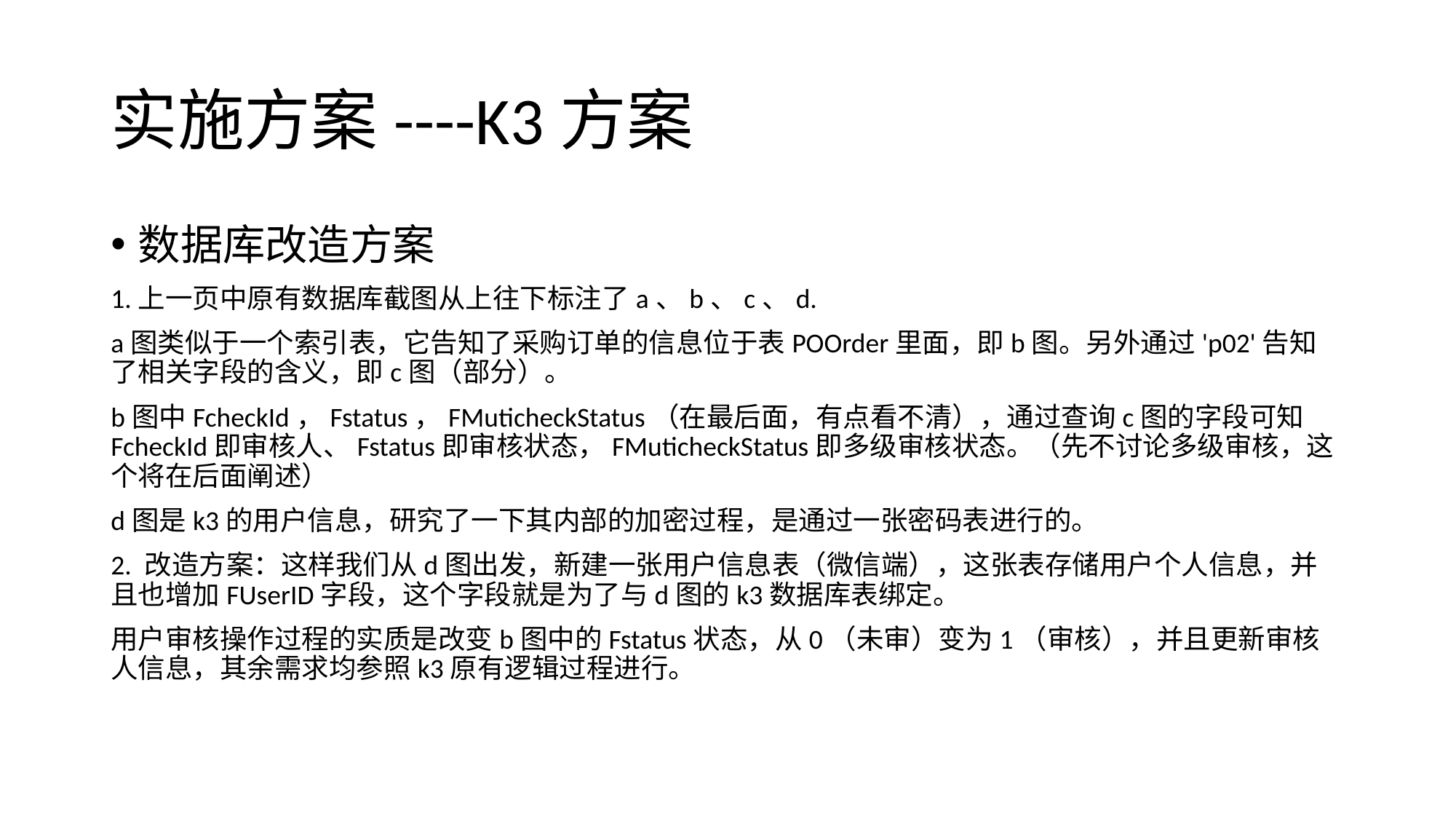

# 实施方案----K3方案
数据库改造方案
1.上一页中原有数据库截图从上往下标注了a、b、c、d.
a图类似于一个索引表，它告知了采购订单的信息位于表POOrder里面，即b图。另外通过'p02'告知了相关字段的含义，即c图（部分）。
b图中FcheckId，Fstatus，FMuticheckStatus（在最后面，有点看不清），通过查询c图的字段可知FcheckId即审核人、Fstatus即审核状态，FMuticheckStatus即多级审核状态。（先不讨论多级审核，这个将在后面阐述）
d图是k3的用户信息，研究了一下其内部的加密过程，是通过一张密码表进行的。
2. 改造方案：这样我们从d图出发，新建一张用户信息表（微信端），这张表存储用户个人信息，并且也增加FUserID字段，这个字段就是为了与d图的k3数据库表绑定。
用户审核操作过程的实质是改变b图中的Fstatus状态，从0（未审）变为1（审核），并且更新审核人信息，其余需求均参照k3原有逻辑过程进行。